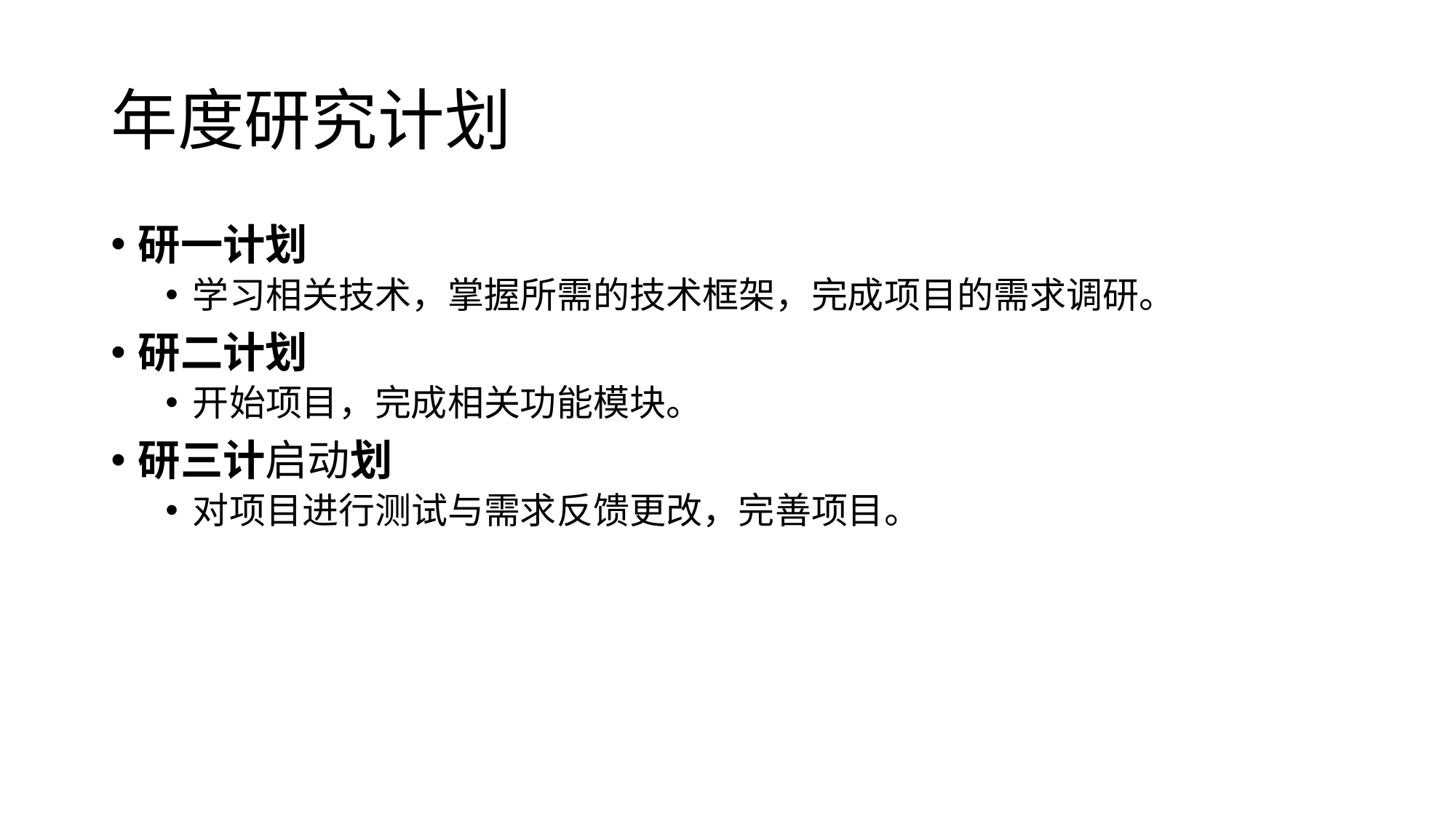

# 年度研究计划
研一计划
学习相关技术，掌握所需的技术框架，完成项目的需求调研。
研二计划
开始项目，完成相关功能模块。
研三计启动划
对项目进行测试与需求反馈更改，完善项目。